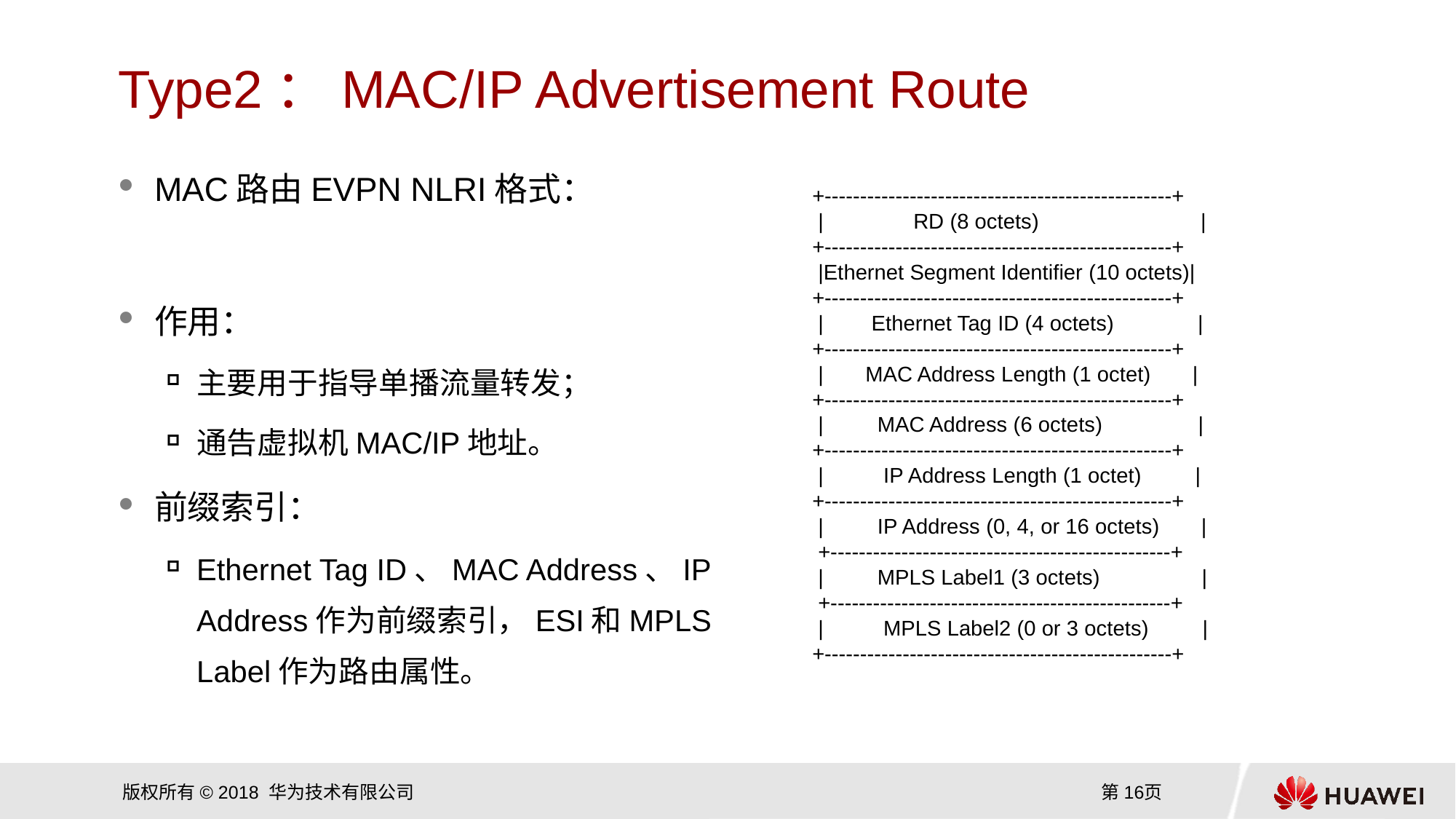

# Type2：MAC/IP Advertisement Route
MAC路由EVPN NLRI格式：

作用：
主要用于指导单播流量转发；
通告虚拟机MAC/IP地址。
前缀索引：
Ethernet Tag ID、MAC Address、IP Address作为前缀索引，ESI和MPLS Label作为路由属性。

+-------------------------------------------------+
 |               RD (8 octets)                           |
+-------------------------------------------------+
 |Ethernet Segment Identifier (10 octets)|
+-------------------------------------------------+
 |        Ethernet Tag ID (4 octets)              |
+-------------------------------------------------+
 |       MAC Address Length (1 octet)       |
+-------------------------------------------------+
 |         MAC Address (6 octets)                |
+-------------------------------------------------+
 |          IP Address Length (1 octet)         |
+-------------------------------------------------+
 |         IP Address (0, 4, or 16 octets)       |
 +------------------------------------------------+
 |         MPLS Label1 (3 octets)                 |
 +------------------------------------------------+
 |          MPLS Label2 (0 or 3 octets)         |
+-------------------------------------------------+